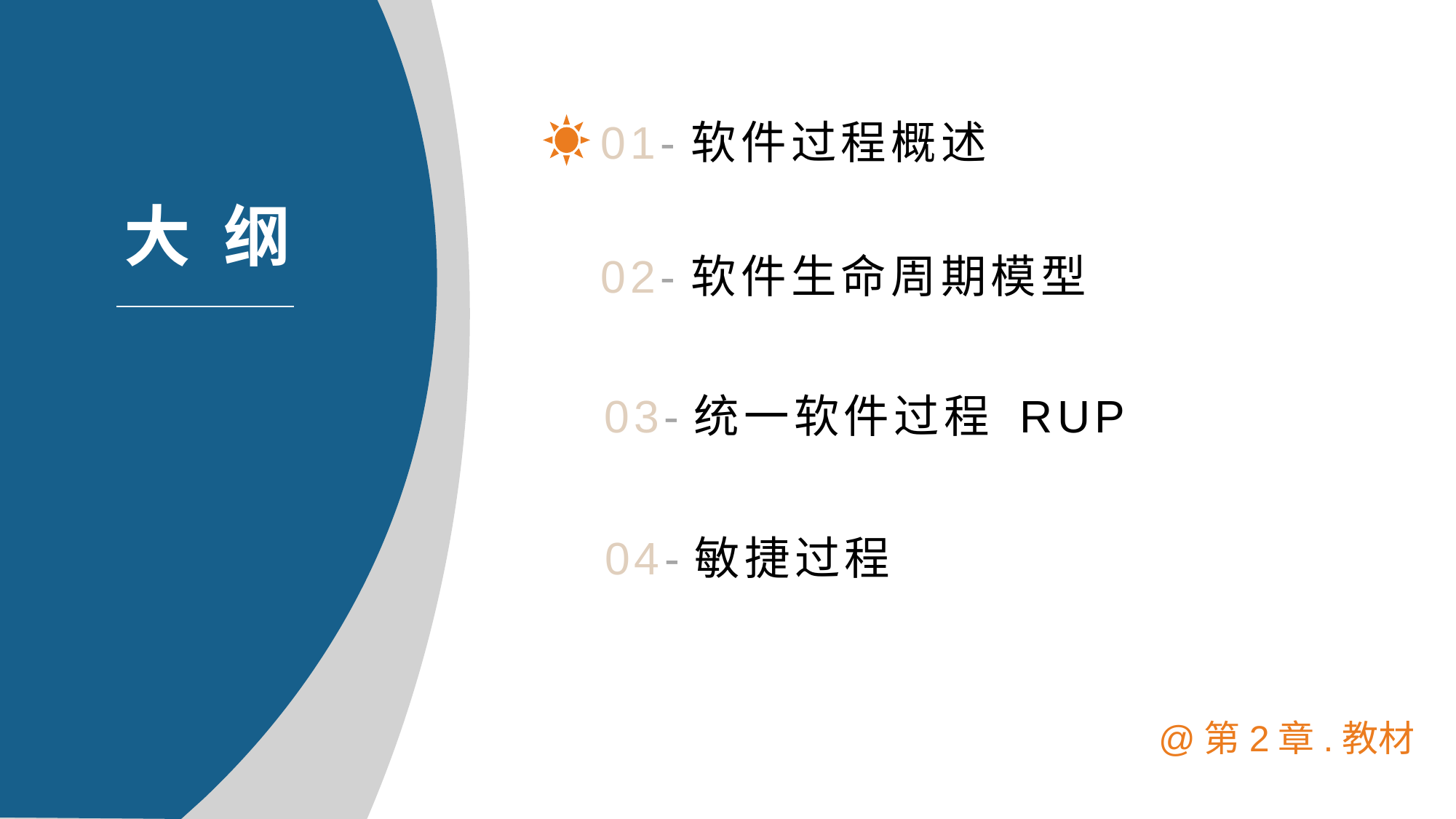

01-软件过程概述

02-软件生命周期模型

03-统一软件过程 RUP
04-敏捷过程
@第2章.教材
2